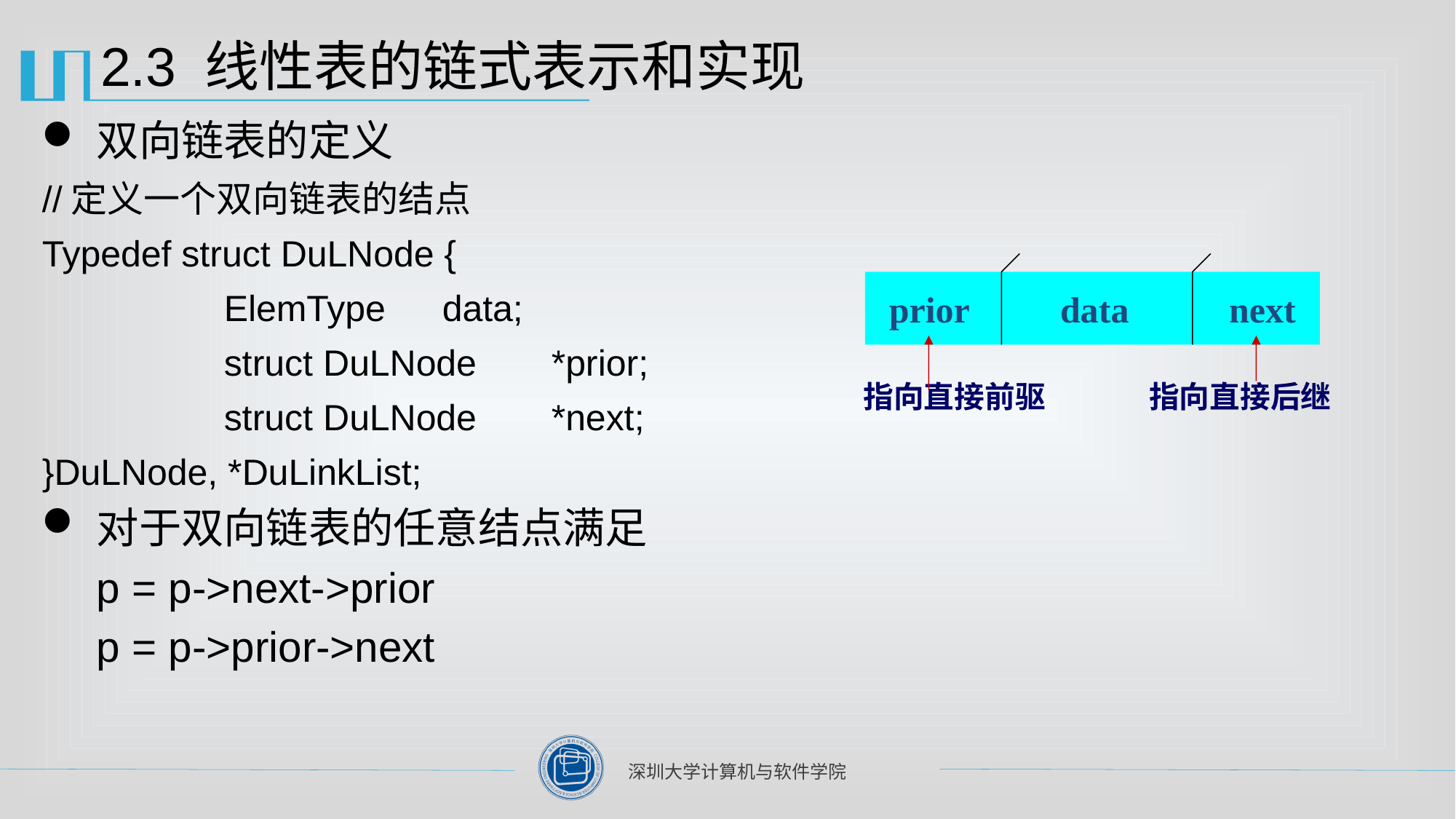

# 2.3 线性表的链式表示和实现
双向链表的定义
//定义一个双向链表的结点
Typedef struct DuLNode {
		ElemType	data;
		struct DuLNode	*prior;
		struct DuLNode	*next;
}DuLNode, *DuLinkList;
对于双向链表的任意结点满足
p = p->next->prior
p = p->prior->next

prior          data           next

指向直接前驱               指向直接后继
54